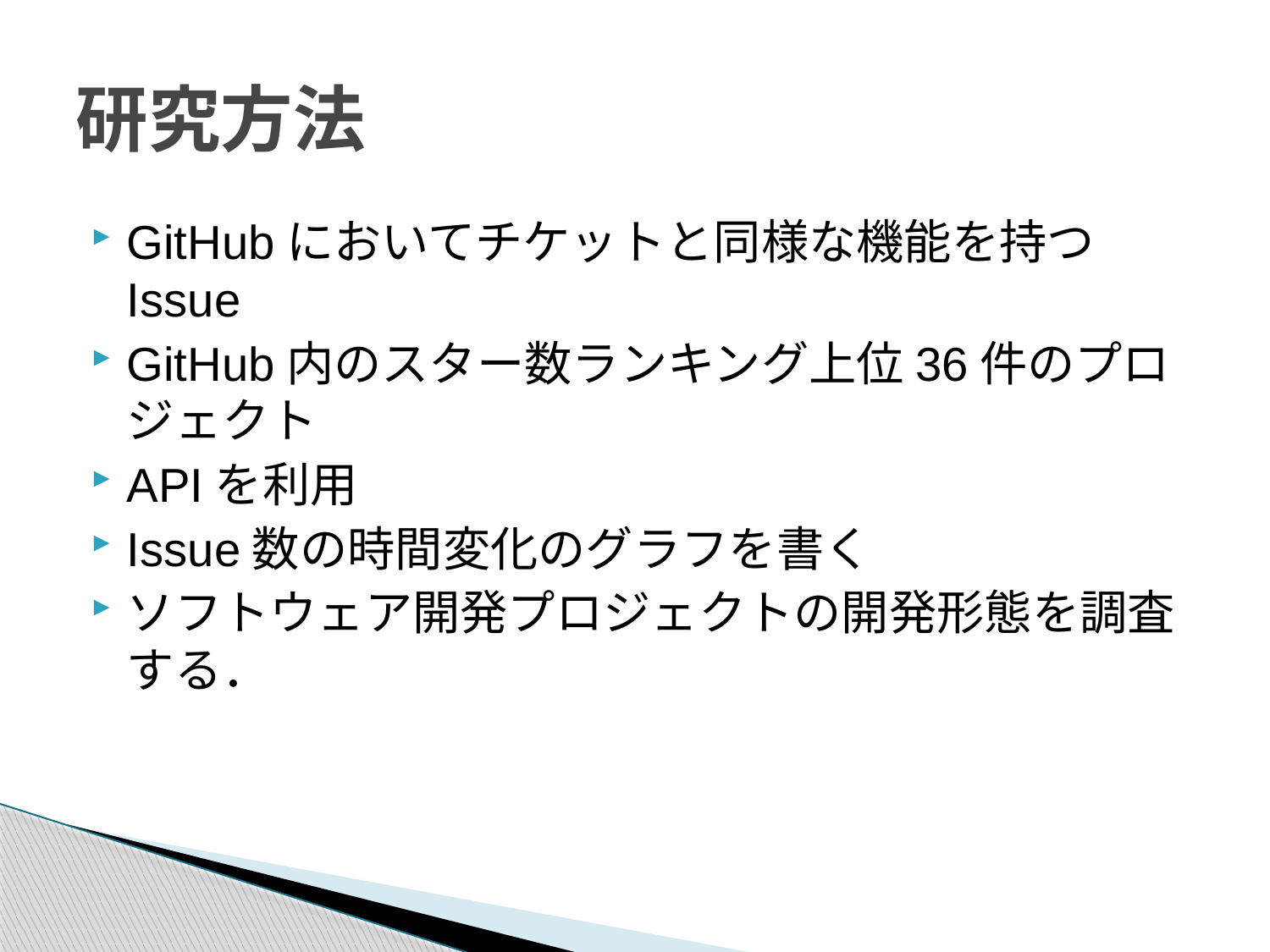

# 研究方法
GitHubにおいてチケットと同様な機能を持つIssue
GitHub内のスター数ランキング上位36件のプロジェクト
APIを利用
Issue数の時間変化のグラフを書く
ソフトウェア開発プロジェクトの開発形態を調査する．